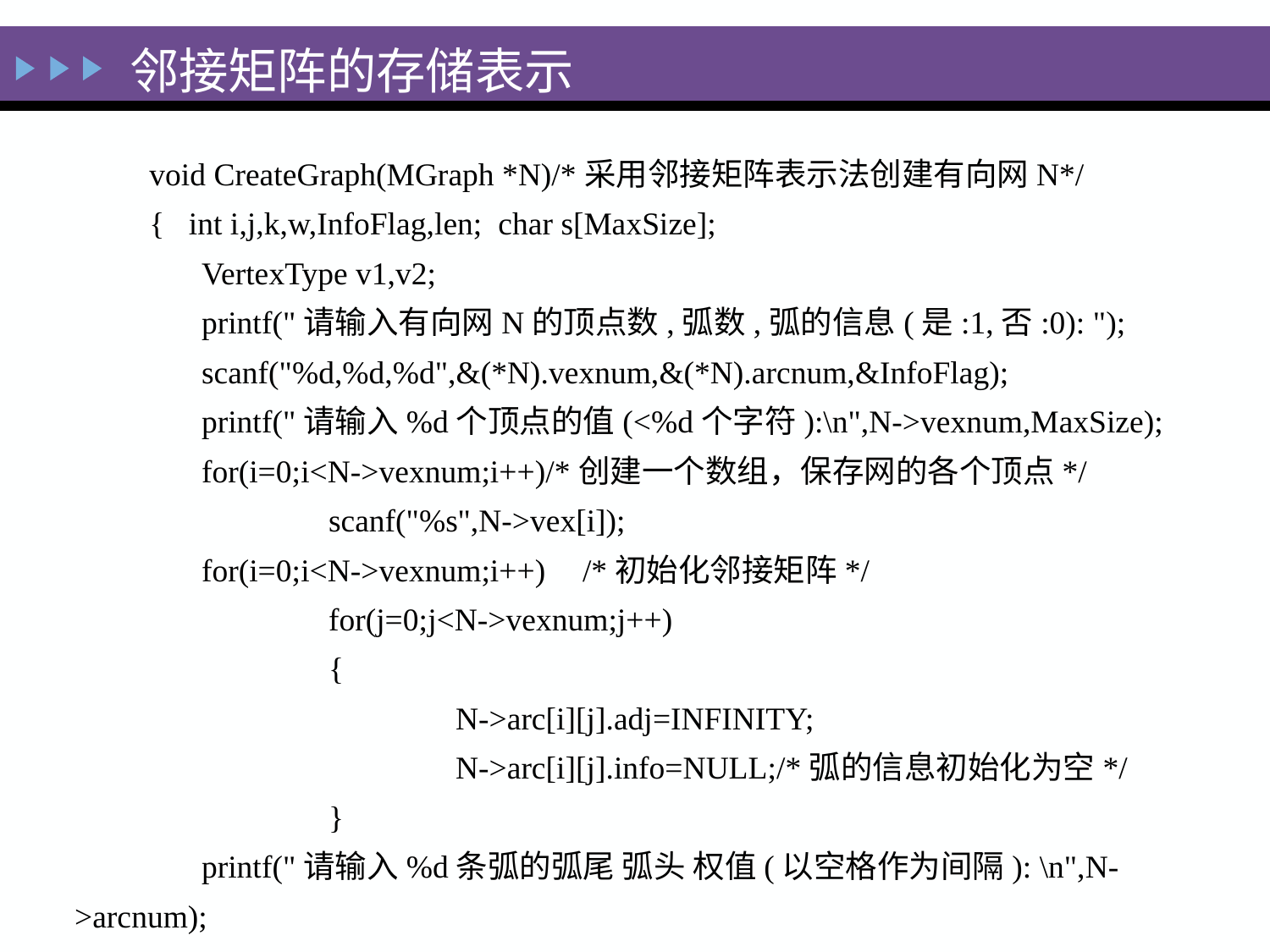

#
邻接矩阵的存储表示
void CreateGraph(MGraph *N)/*采用邻接矩阵表示法创建有向网N*/
{   int i,j,k,w,InfoFlag,len;  char s[MaxSize];
	VertexType v1,v2;
	printf("请输入有向网N的顶点数,弧数,弧的信息(是:1,否:0): ");
	scanf("%d,%d,%d",&(*N).vexnum,&(*N).arcnum,&InfoFlag);
	printf("请输入%d个顶点的值(<%d个字符):\n",N->vexnum,MaxSize);
	for(i=0;i<N->vexnum;i++)/*创建一个数组，保存网的各个顶点*/
		scanf("%s",N->vex[i]);
	for(i=0;i<N->vexnum;i++)	/*初始化邻接矩阵*/
		for(j=0;j<N->vexnum;j++)
		{
			N->arc[i][j].adj=INFINITY;
			N->arc[i][j].info=NULL;/*弧的信息初始化为空*/
		}
	printf("请输入%d条弧的弧尾 弧头 权值(以空格作为间隔): \n",N->arcnum);